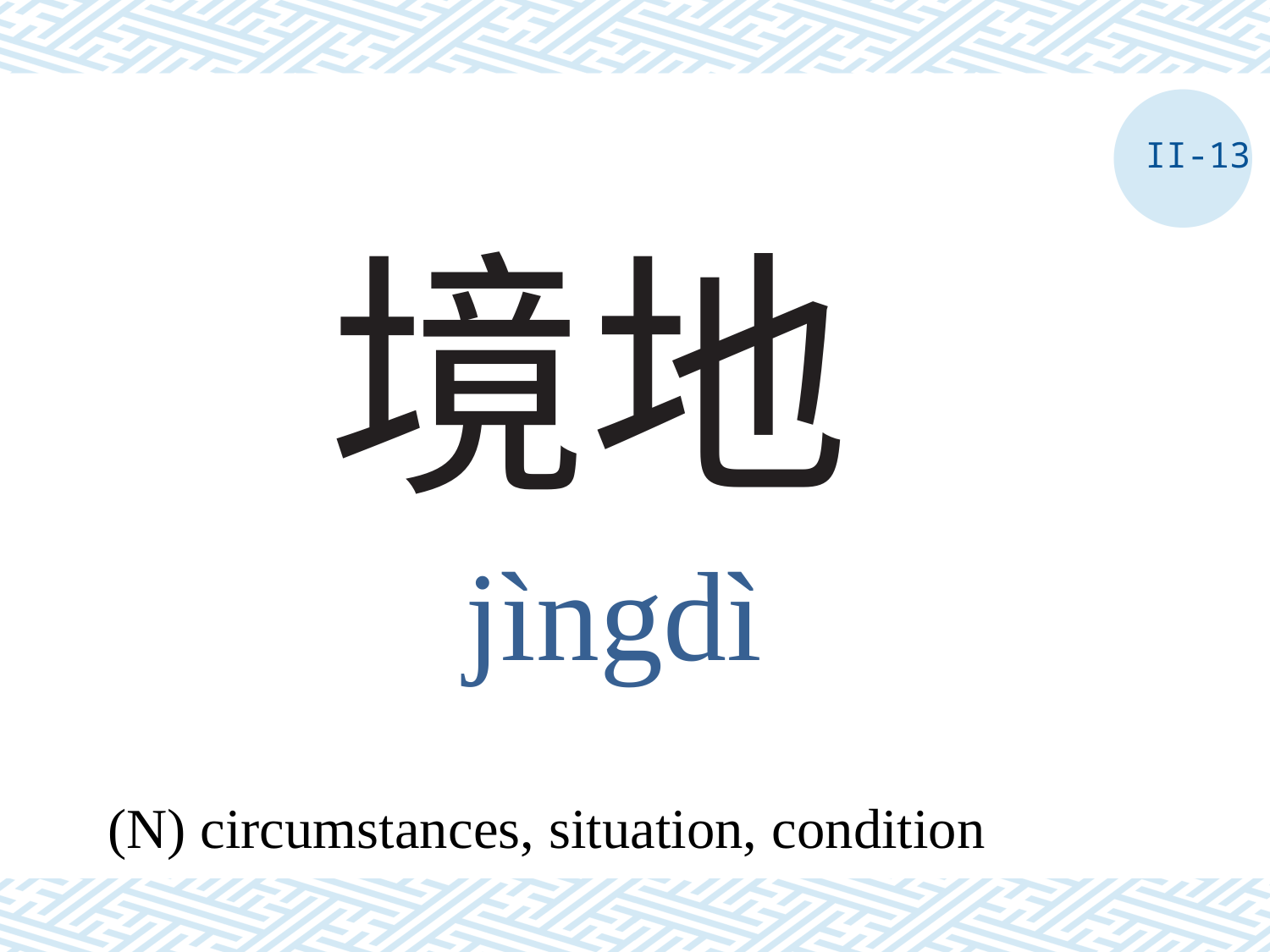

II-13

# 境地
jìngdì
(N) circumstances, situation, condition